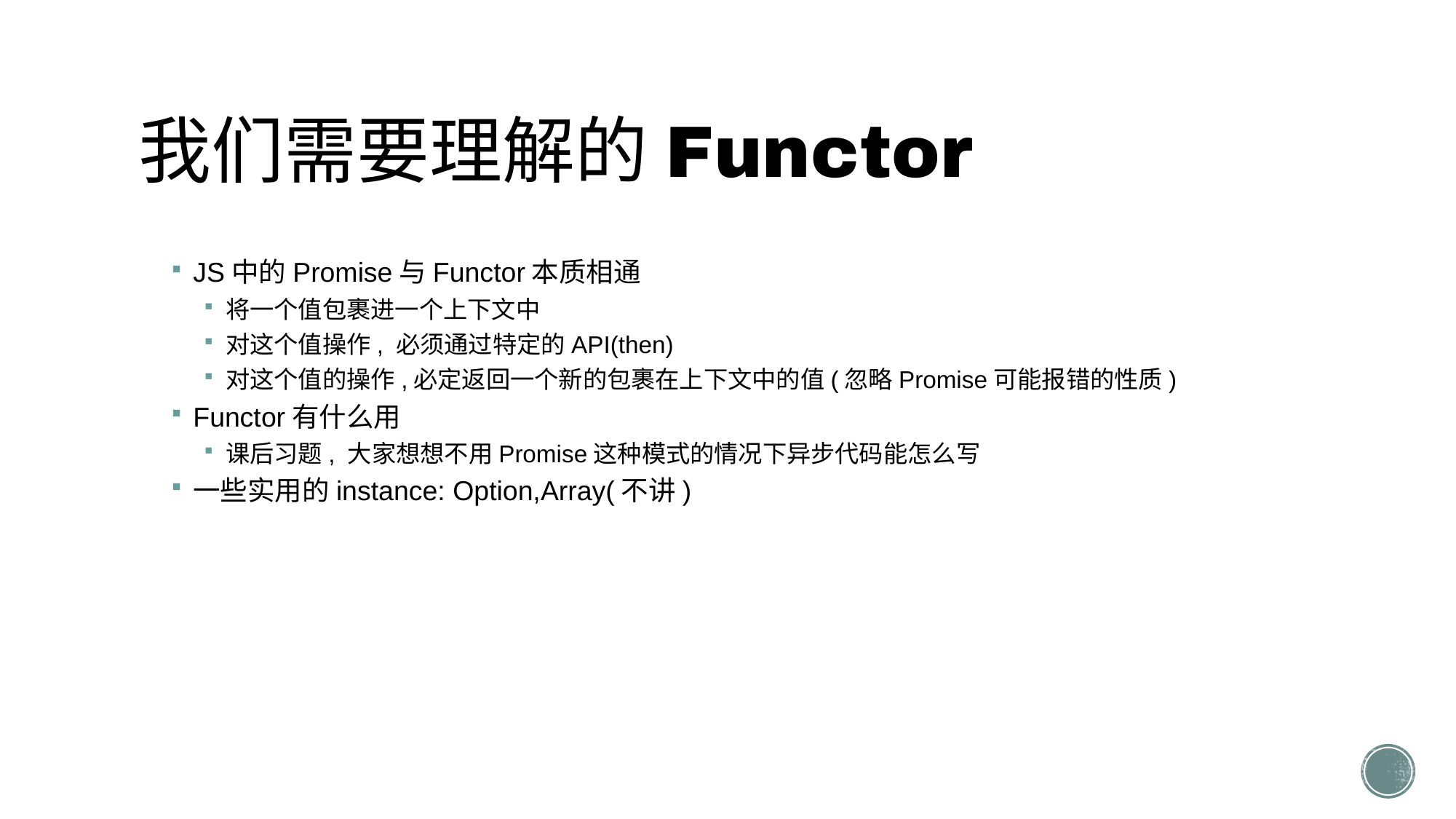

# 我们需要理解的Functor
JS中的Promise与Functor本质相通
将一个值包裹进一个上下文中
对这个值操作, 必须通过特定的API(then)
对这个值的操作,必定返回一个新的包裹在上下文中的值(忽略Promise可能报错的性质)
Functor有什么用
课后习题, 大家想想不用Promise这种模式的情况下异步代码能怎么写
一些实用的instance: Option,Array(不讲)